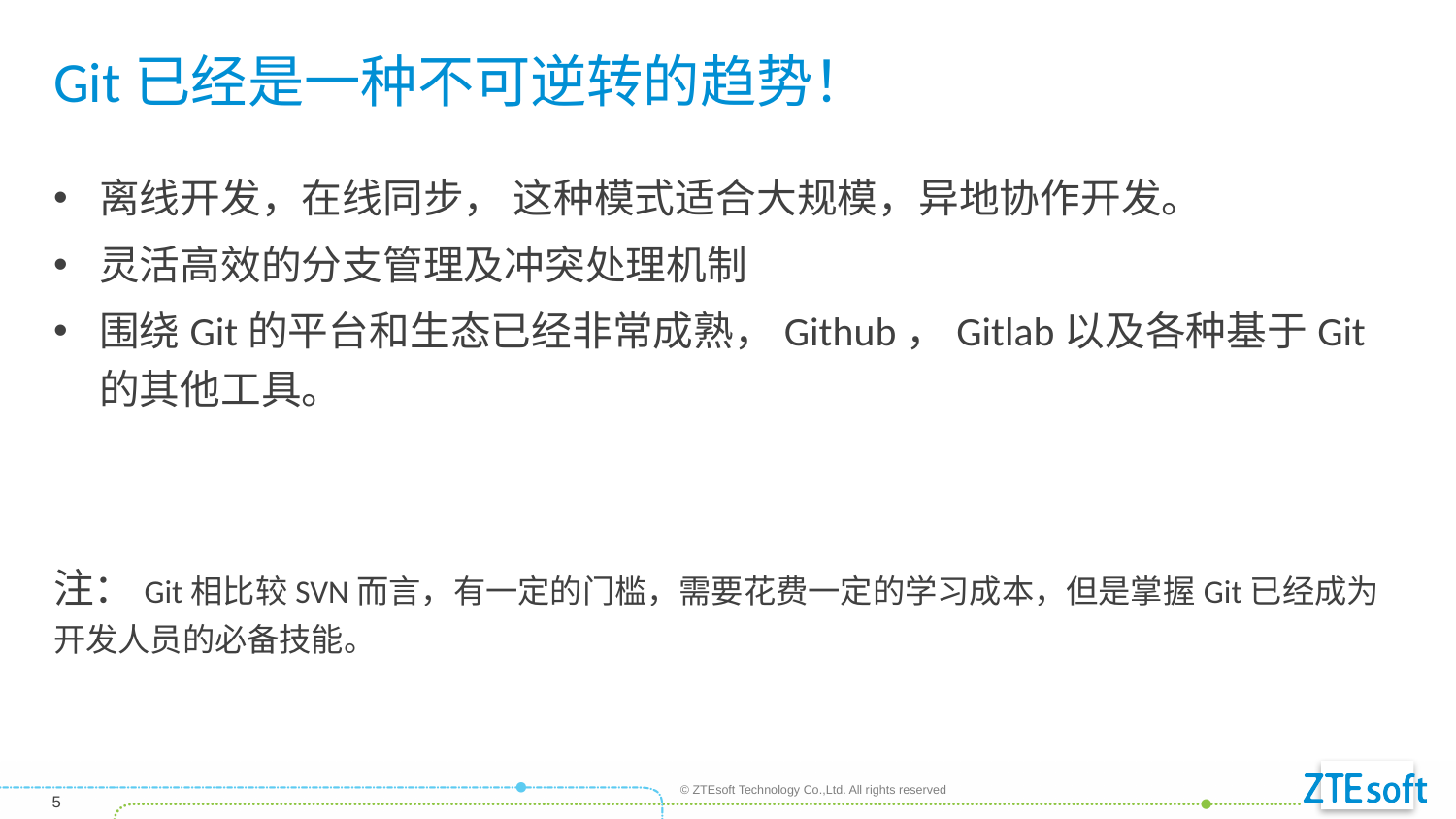

# Git已经是一种不可逆转的趋势！
离线开发，在线同步， 这种模式适合大规模，异地协作开发。
灵活高效的分支管理及冲突处理机制
围绕Git的平台和生态已经非常成熟，Github，Gitlab以及各种基于Git的其他工具。

注：Git相比较SVN而言，有一定的门槛，需要花费一定的学习成本，但是掌握Git已经成为开发人员的必备技能。